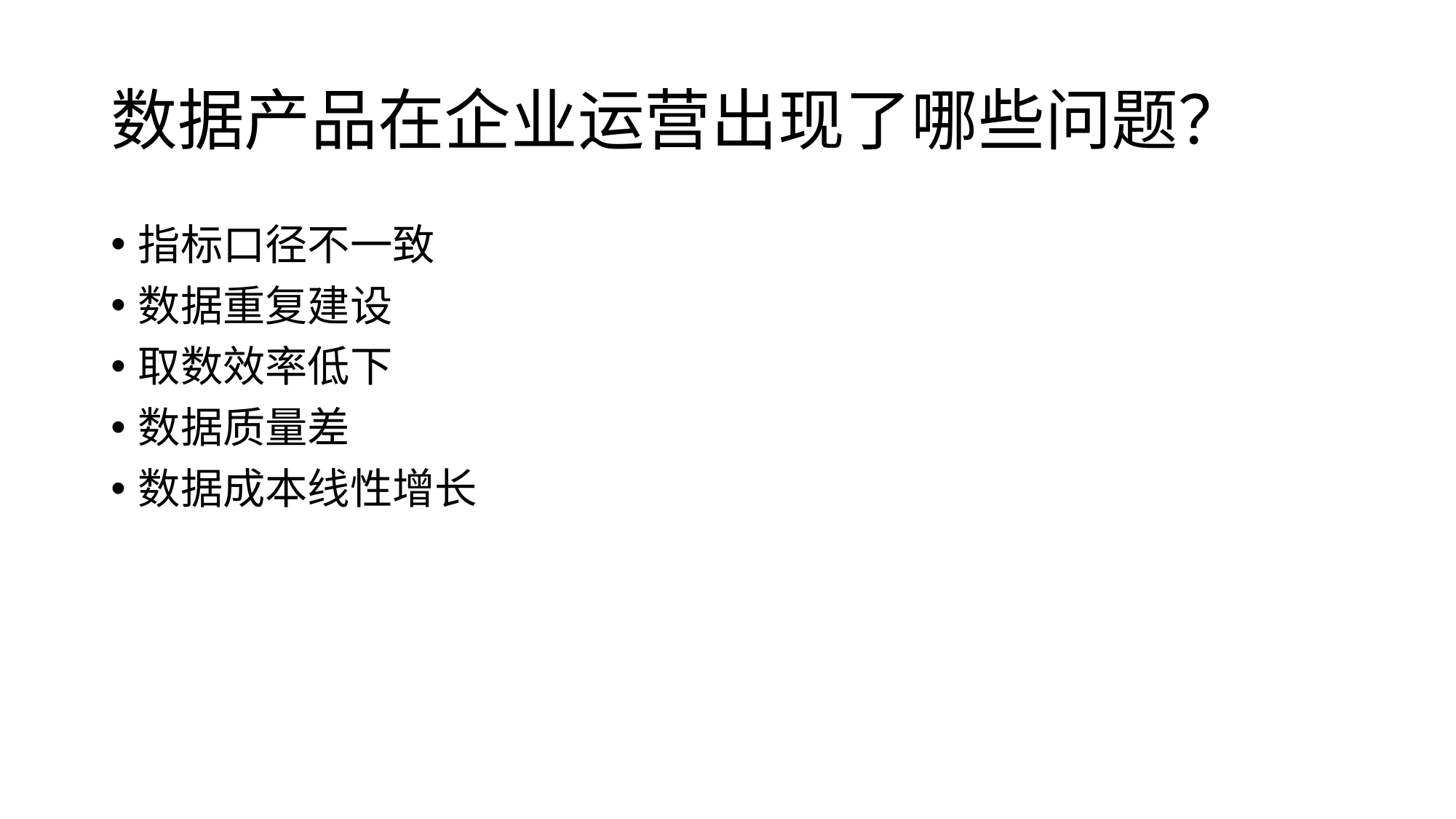

# 数据产品在企业运营出现了哪些问题？
指标口径不一致
数据重复建设
取数效率低下
数据质量差
数据成本线性增长